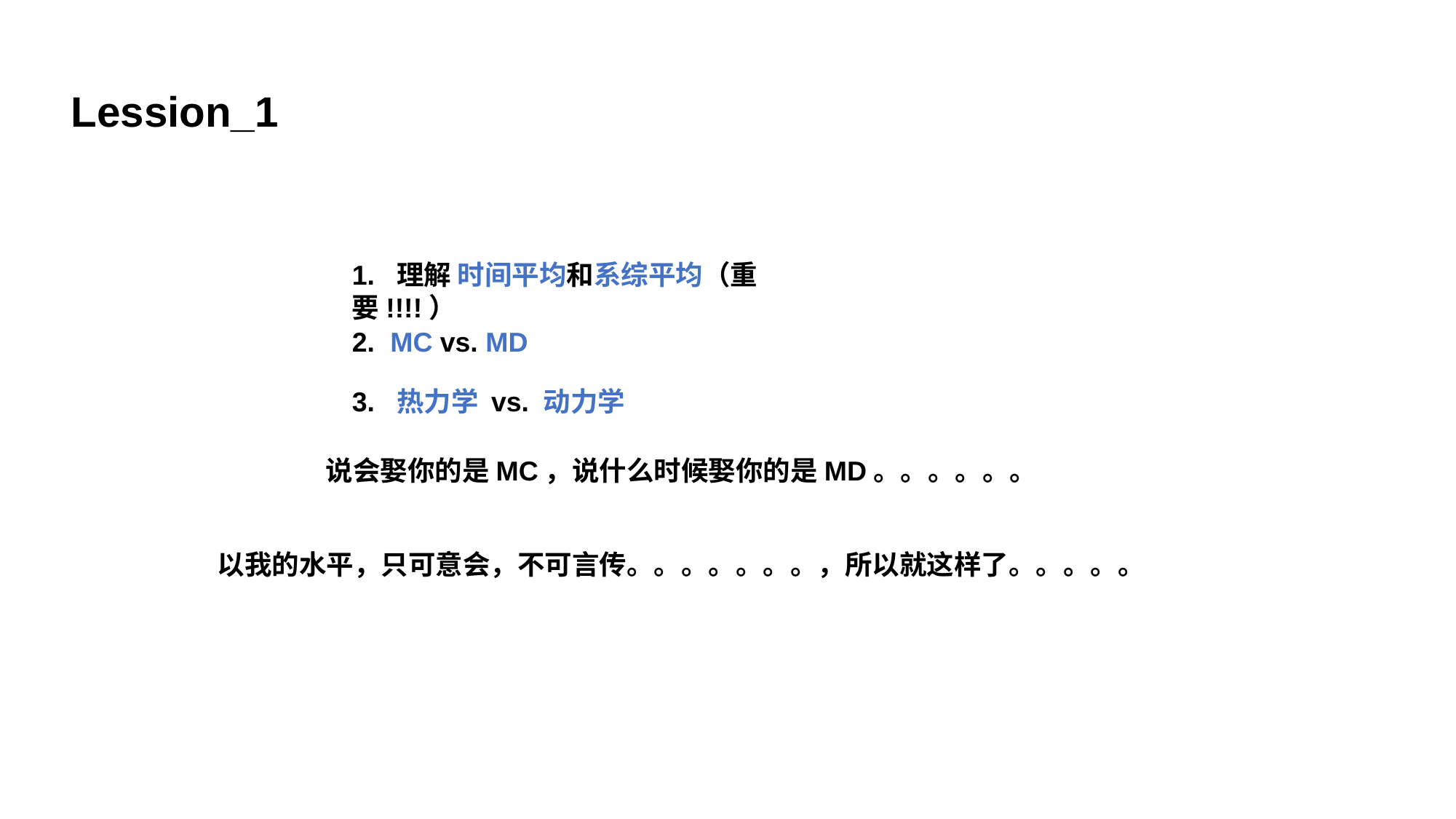

Lession_1
1.  理解 时间平均和系综平均（重要!!!!）
2.  MC vs. MD
3.  热力学 vs. 动力学
说会娶你的是MC，说什么时候娶你的是MD。。。。。。
以我的水平，只可意会，不可言传。。。。。。。，所以就这样了。。。。。